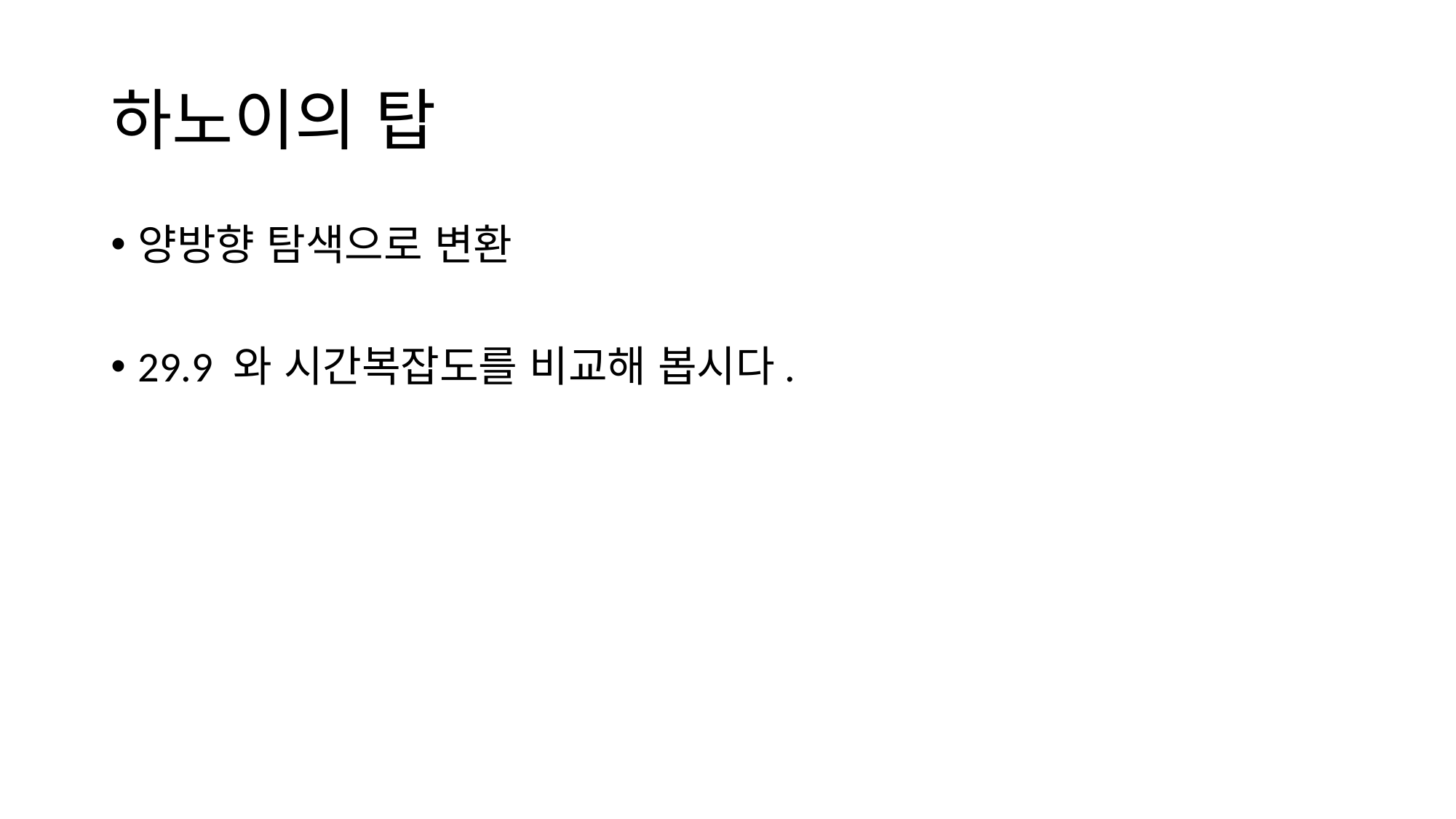

# 하노이의 탑
양방향 탐색으로 변환

29.9 와 시간복잡도를 비교해 봅시다.